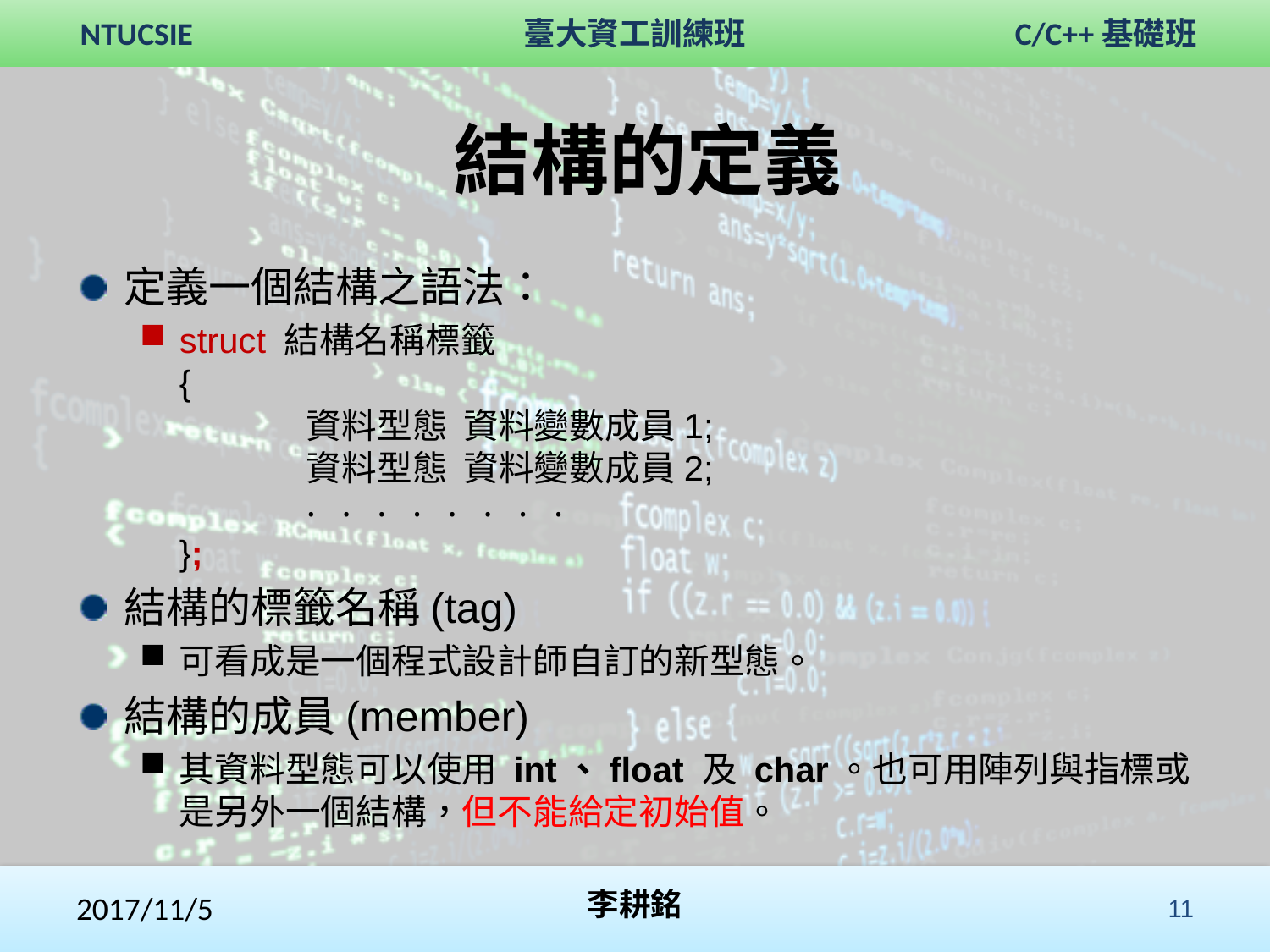

# 結構的定義
定義一個結構之語法：
struct 結構名稱標籤
{
	資料型態  資料變數成員1;
	資料型態  資料變數成員2;
	‧‧‧‧‧‧‧‧
};
結構的標籤名稱(tag)
可看成是一個程式設計師自訂的新型態。
結構的成員(member)
其資料型態可以使用 int、float 及 char。也可用陣列與指標或是另外一個結構，但不能給定初始值。

2017/11/5
李耕銘
 11